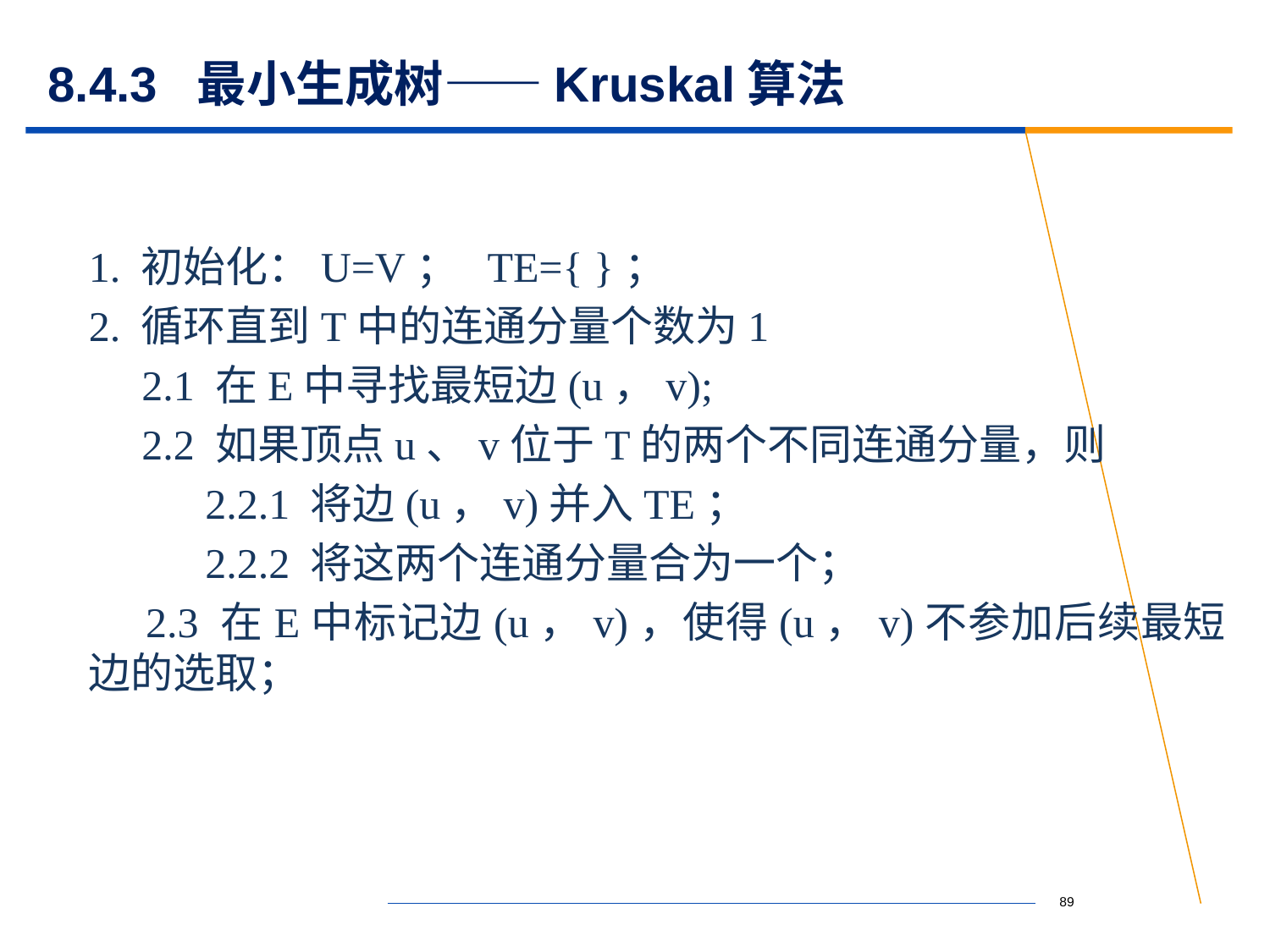

# 8.4.3  最小生成树——Kruskal算法
1. 初始化：U=V；  TE={ }；
2. 循环直到T中的连通分量个数为1
     2.1 在E中寻找最短边(u，v);
     2.2 如果顶点u、v位于T的两个不同连通分量，则
           2.2.1 将边(u，v)并入TE；
           2.2.2 将这两个连通分量合为一个；
     2.3 在E中标记边(u，v)，使得(u，v)不参加后续最短边的选取；